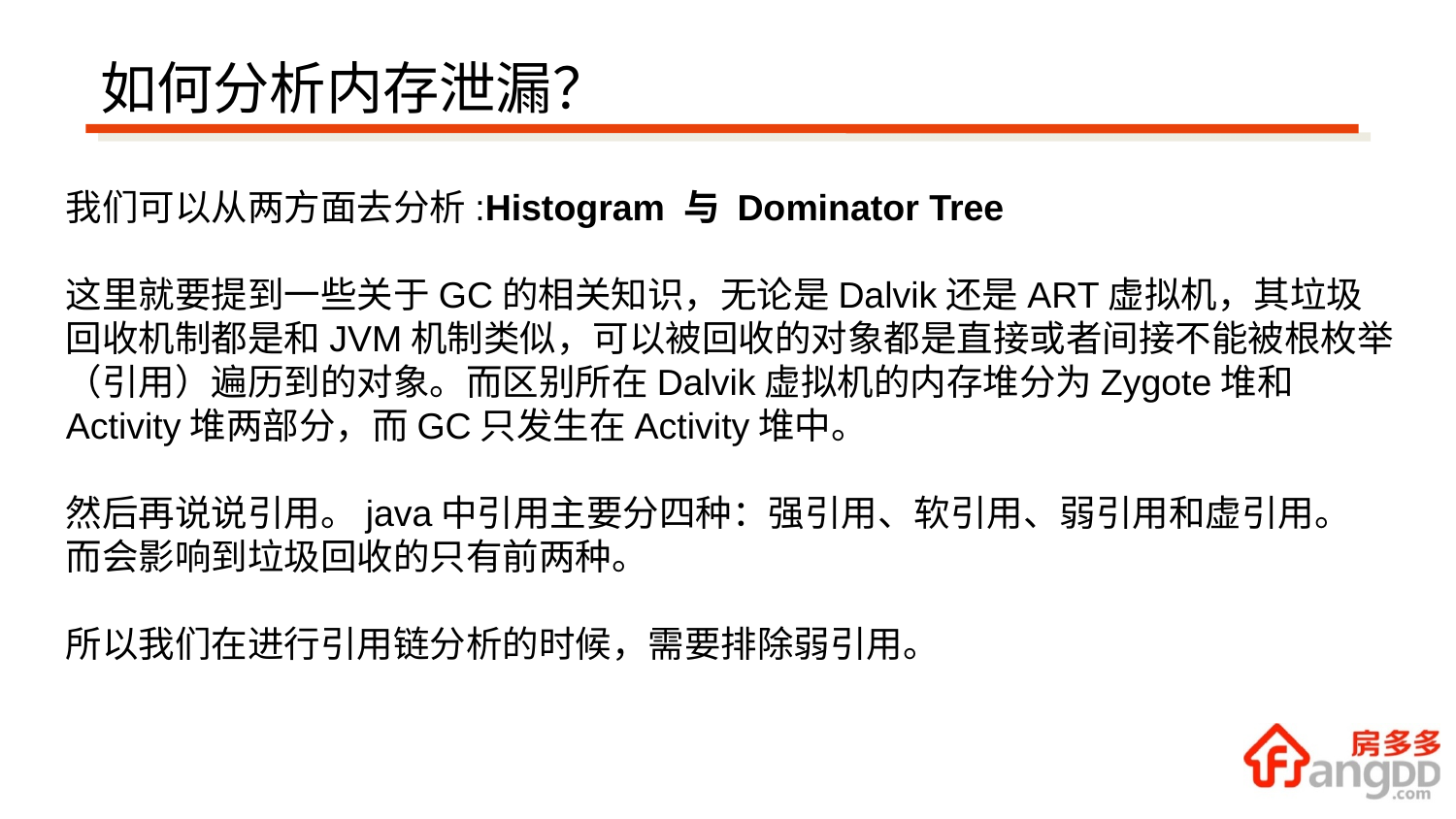

如何分析内存泄漏？

我们可以从两方面去分析:Histogram 与 Dominator Tree

这里就要提到一些关于GC的相关知识，无论是Dalvik还是ART虚拟机，其垃圾回收机制都是和JVM机制类似，可以被回收的对象都是直接或者间接不能被根枚举（引用）遍历到的对象。而区别所在Dalvik虚拟机的内存堆分为Zygote堆和Activity堆两部分，而GC只发生在Activity堆中。

然后再说说引用。java中引用主要分四种：强引用、软引用、弱引用和虚引用。
而会影响到垃圾回收的只有前两种。

所以我们在进行引用链分析的时候，需要排除弱引用。